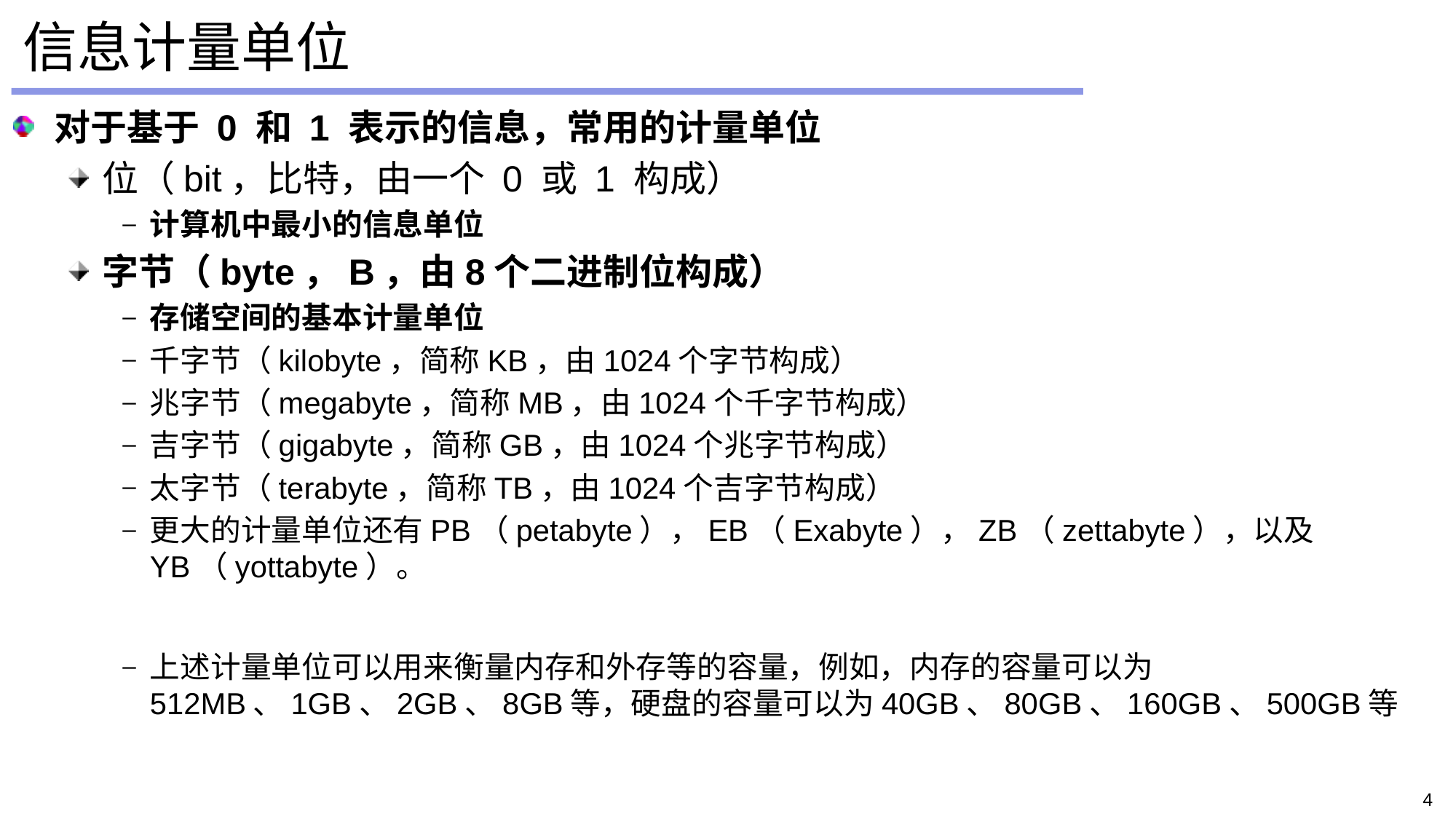

# 信息计量单位
对于基于 0 和 1 表示的信息，常用的计量单位
位（bit，比特，由一个 0 或 1 构成）
计算机中最小的信息单位
字节（byte，B，由8个二进制位构成）
存储空间的基本计量单位
千字节（kilobyte，简称KB，由1024个字节构成）
兆字节（megabyte，简称MB，由1024个千字节构成）
吉字节（gigabyte，简称GB，由1024个兆字节构成）
太字节（terabyte，简称TB，由1024个吉字节构成）
更大的计量单位还有PB（petabyte），EB（Exabyte），ZB（zettabyte），以及YB（yottabyte）。

上述计量单位可以用来衡量内存和外存等的容量，例如，内存的容量可以为512MB、1GB、2GB、8GB等，硬盘的容量可以为40GB、80GB、160GB、500GB等
4